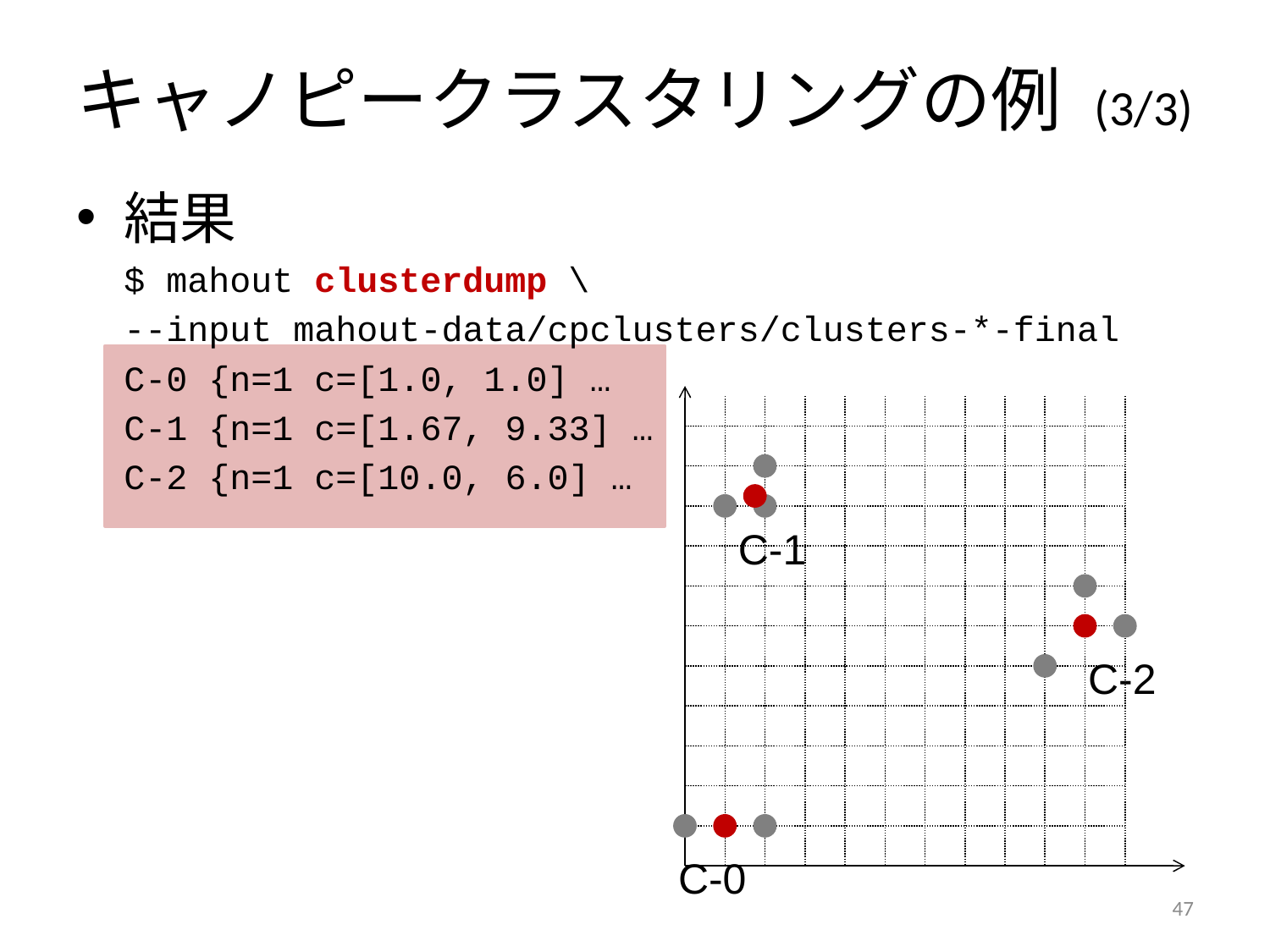

# キャノピークラスタリングの例 (3/3)
結果
	$ mahout clusterdump \
	--input mahout-data/cpclusters/clusters-*-final
	C-0 {n=1 c=[1.0, 1.0] …
	C-1 {n=1 c=[1.67, 9.33] …
	C-2 {n=1 c=[10.0, 6.0] …

C-1

C-2

C-0
47